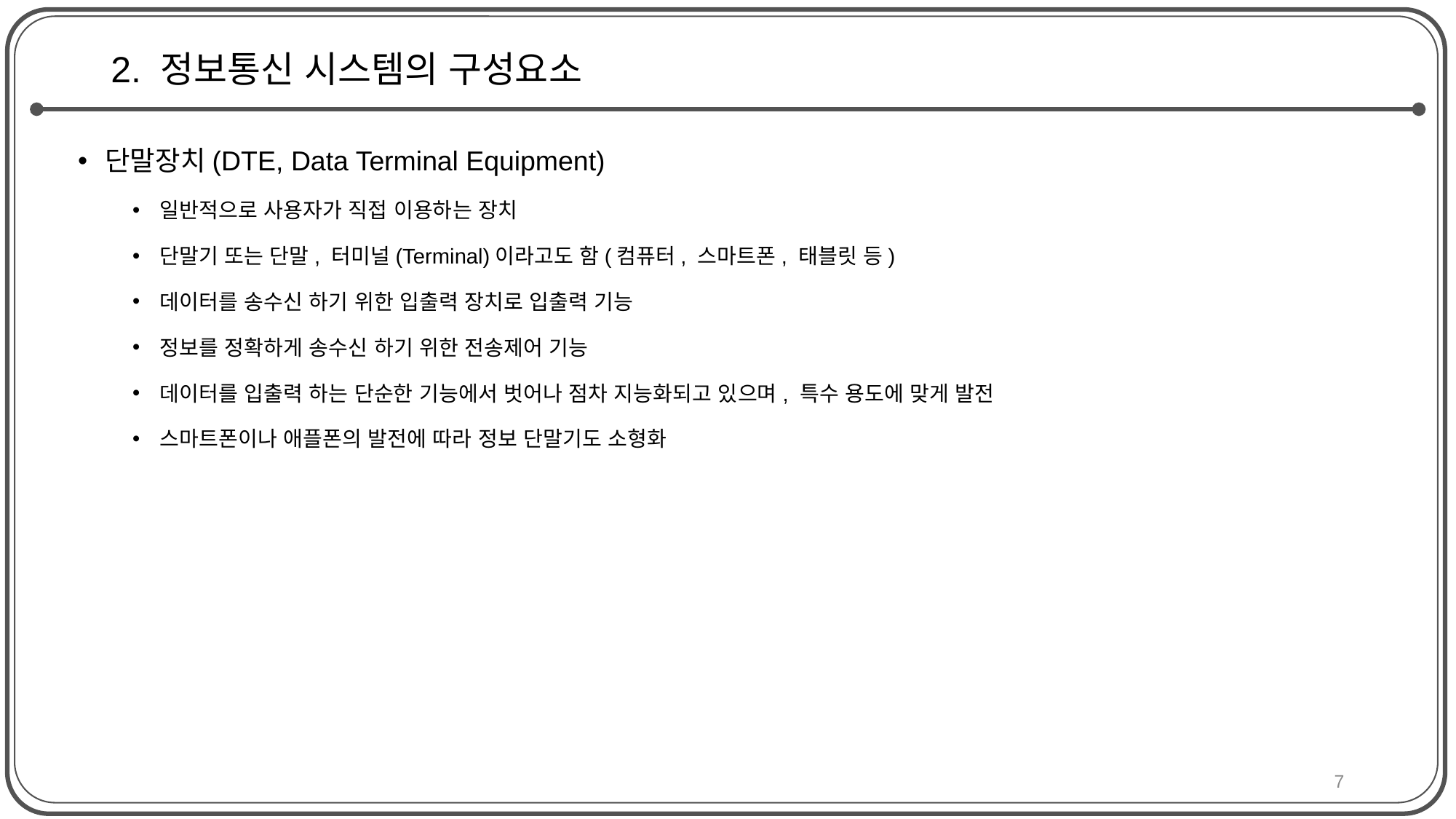

# 2. 정보통신 시스템의 구성요소
단말장치(DTE, Data Terminal Equipment)
일반적으로 사용자가 직접 이용하는 장치
단말기 또는 단말, 터미널(Terminal)이라고도 함(컴퓨터, 스마트폰, 태블릿 등)
데이터를 송수신 하기 위한 입출력 장치로 입출력 기능
정보를 정확하게 송수신 하기 위한 전송제어 기능
데이터를 입출력 하는 단순한 기능에서 벗어나 점차 지능화되고 있으며, 특수 용도에 맞게 발전
스마트폰이나 애플폰의 발전에 따라 정보 단말기도 소형화

7